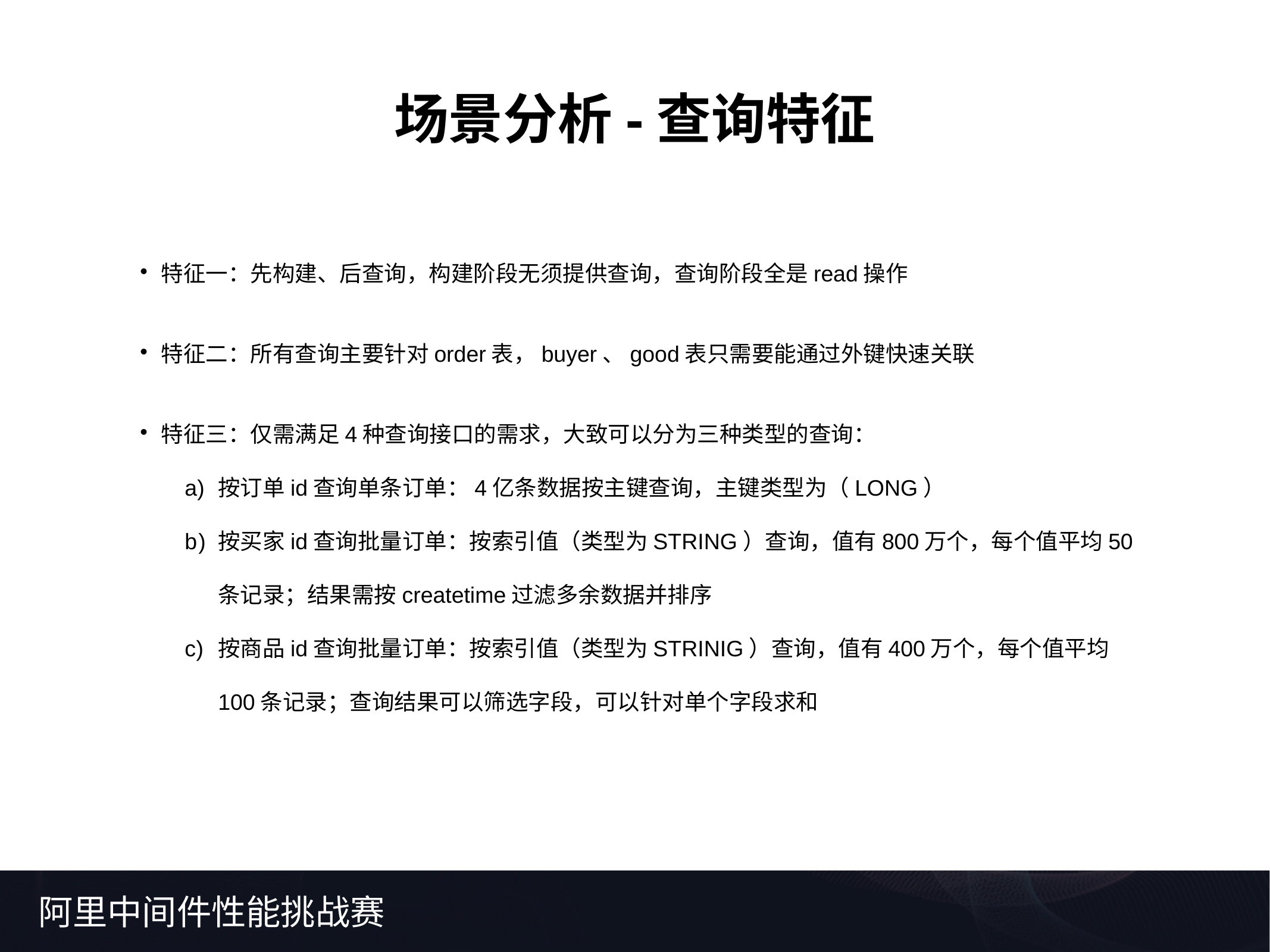

场景分析-查询特征
特征一：先构建、后查询，构建阶段无须提供查询，查询阶段全是read操作
特征二：所有查询主要针对order表，buyer、good表只需要能通过外键快速关联
特征三：仅需满足4种查询接口的需求，大致可以分为三种类型的查询：
按订单id查询单条订单：4亿条数据按主键查询，主键类型为（LONG）
按买家id查询批量订单：按索引值（类型为STRING）查询，值有800万个，每个值平均50条记录；结果需按createtime过滤多余数据并排序
按商品id查询批量订单：按索引值（类型为STRINIG）查询，值有400万个，每个值平均100条记录；查询结果可以筛选字段，可以针对单个字段求和